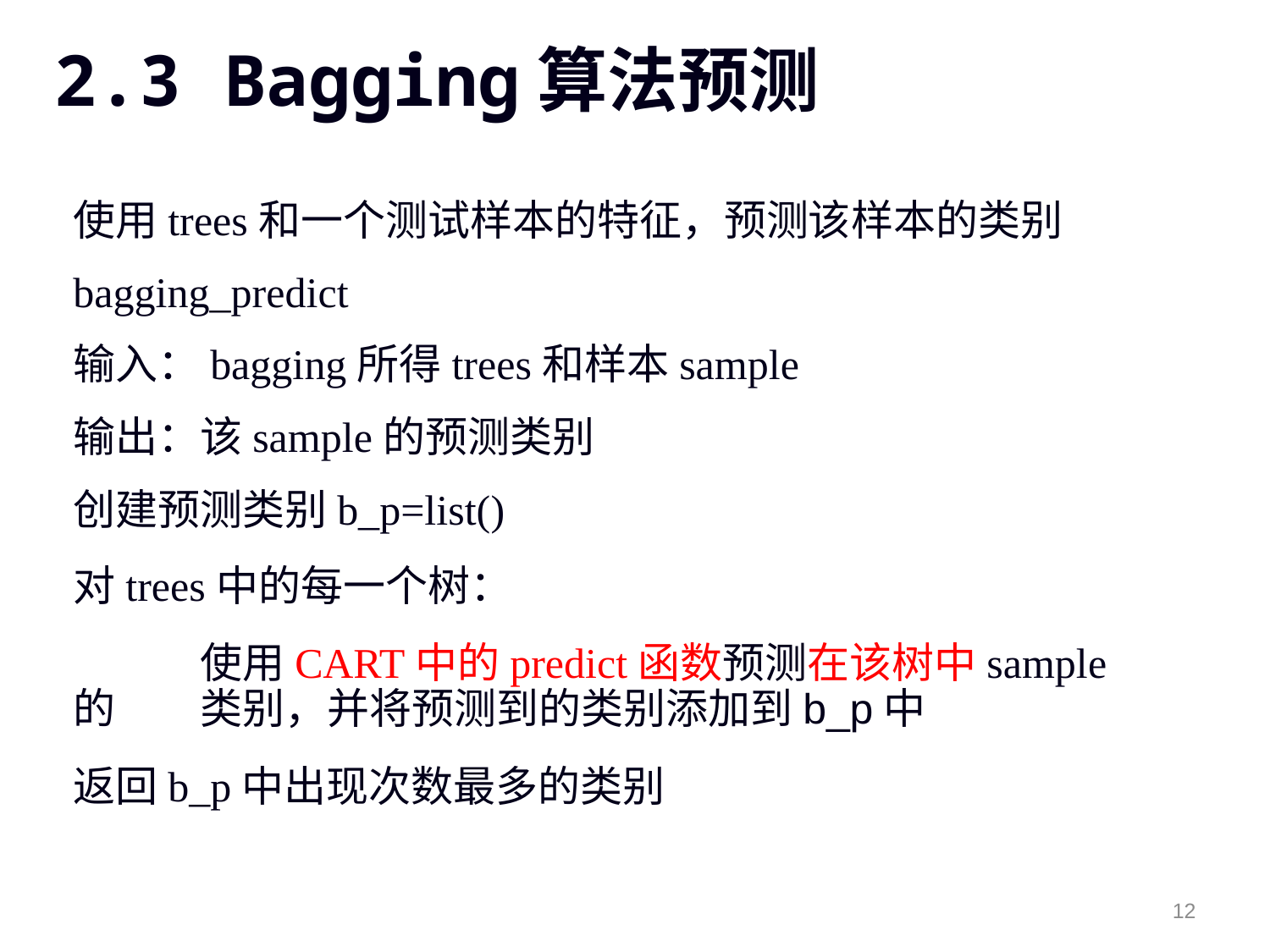

# 2.3 Bagging算法预测
使用trees和一个测试样本的特征，预测该样本的类别
bagging_predict
输入：bagging所得trees和样本sample
输出：该sample的预测类别
创建预测类别b_p=list()
对trees中的每一个树：
	使用CART中的predict函数预测在该树中sample的	类别，并将预测到的类别添加到b_p中
返回b_p中出现次数最多的类别